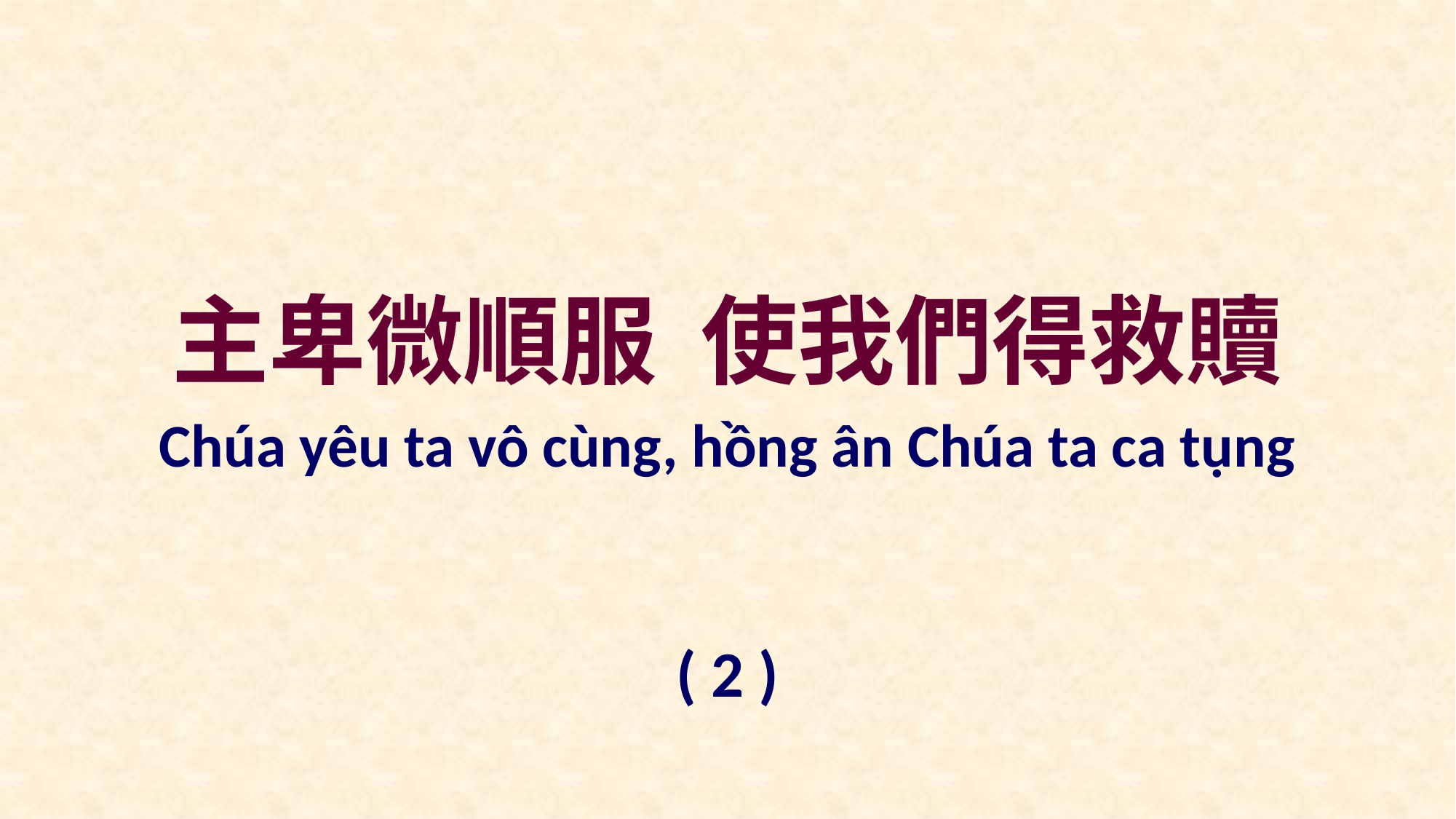

主卑微順服  使我們得救贖
Chúa yêu ta vô cùng, hồng ân Chúa ta ca tụng
( 2 )